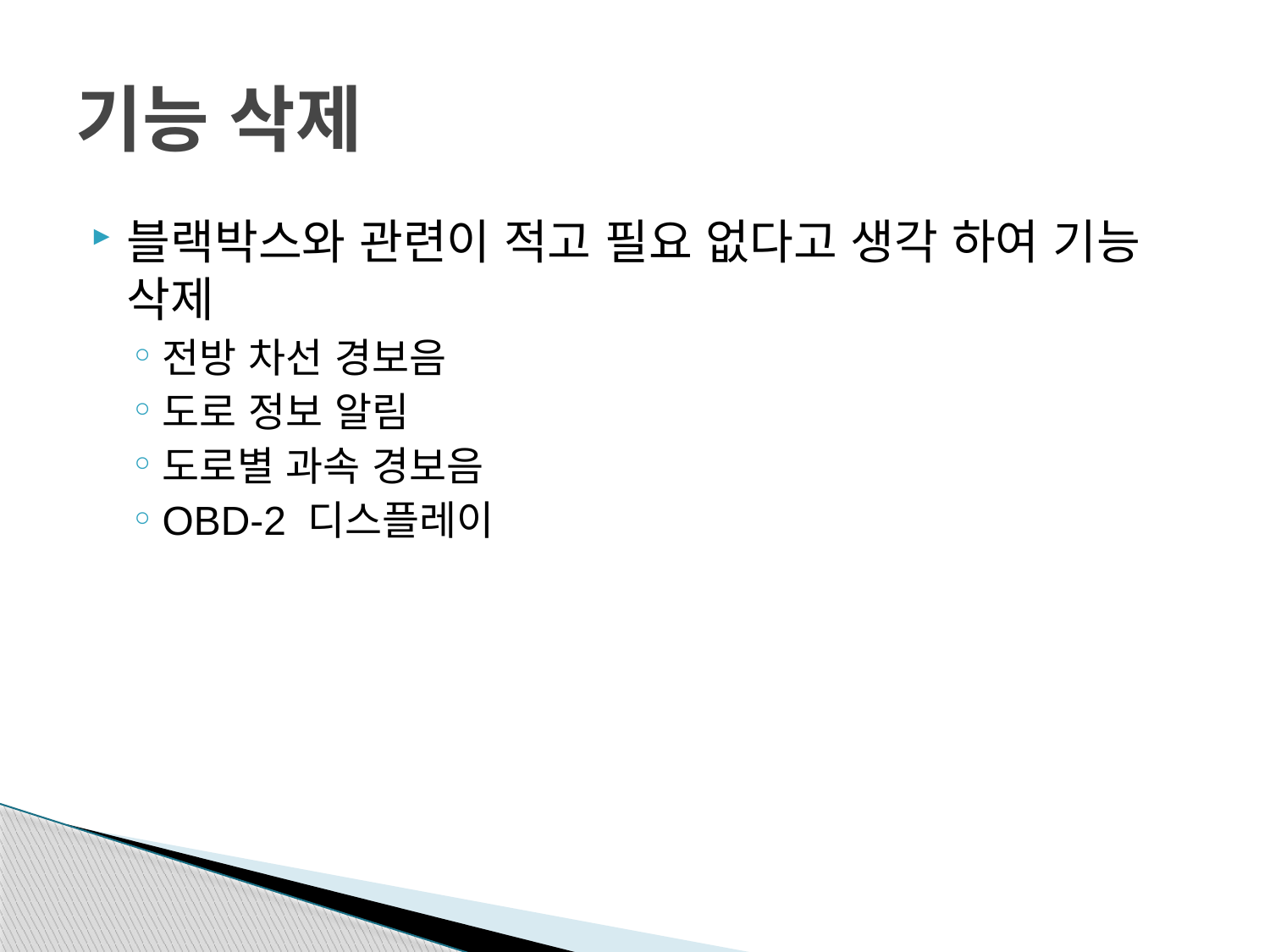

# 기능 삭제
블랙박스와 관련이 적고 필요 없다고 생각 하여 기능 삭제
전방 차선 경보음
도로 정보 알림
도로별 과속 경보음
OBD-2 디스플레이